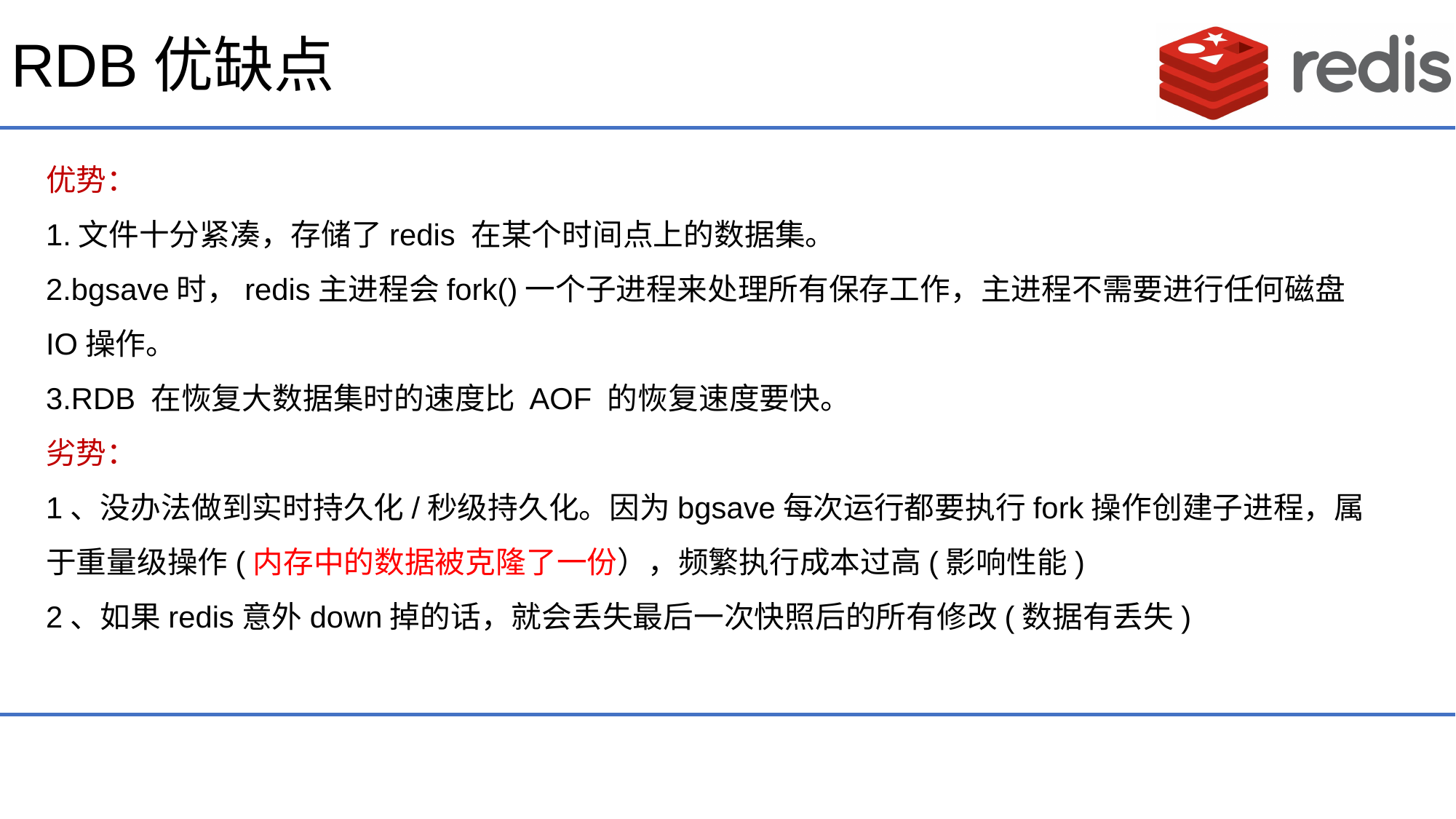

# RDB优缺点
优势：
1.文件十分紧凑，存储了redis 在某个时间点上的数据集。
2.bgsave时，redis主进程会fork()一个子进程来处理所有保存工作，主进程不需要进行任何磁盘IO操作。
3.RDB 在恢复大数据集时的速度比 AOF 的恢复速度要快。
劣势：
1、没办法做到实时持久化/秒级持久化。因为bgsave每次运行都要执行fork操作创建子进程，属于重量级操作(内存中的数据被克隆了一份），频繁执行成本过高(影响性能)
2、如果redis意外down掉的话，就会丢失最后一次快照后的所有修改(数据有丢失)